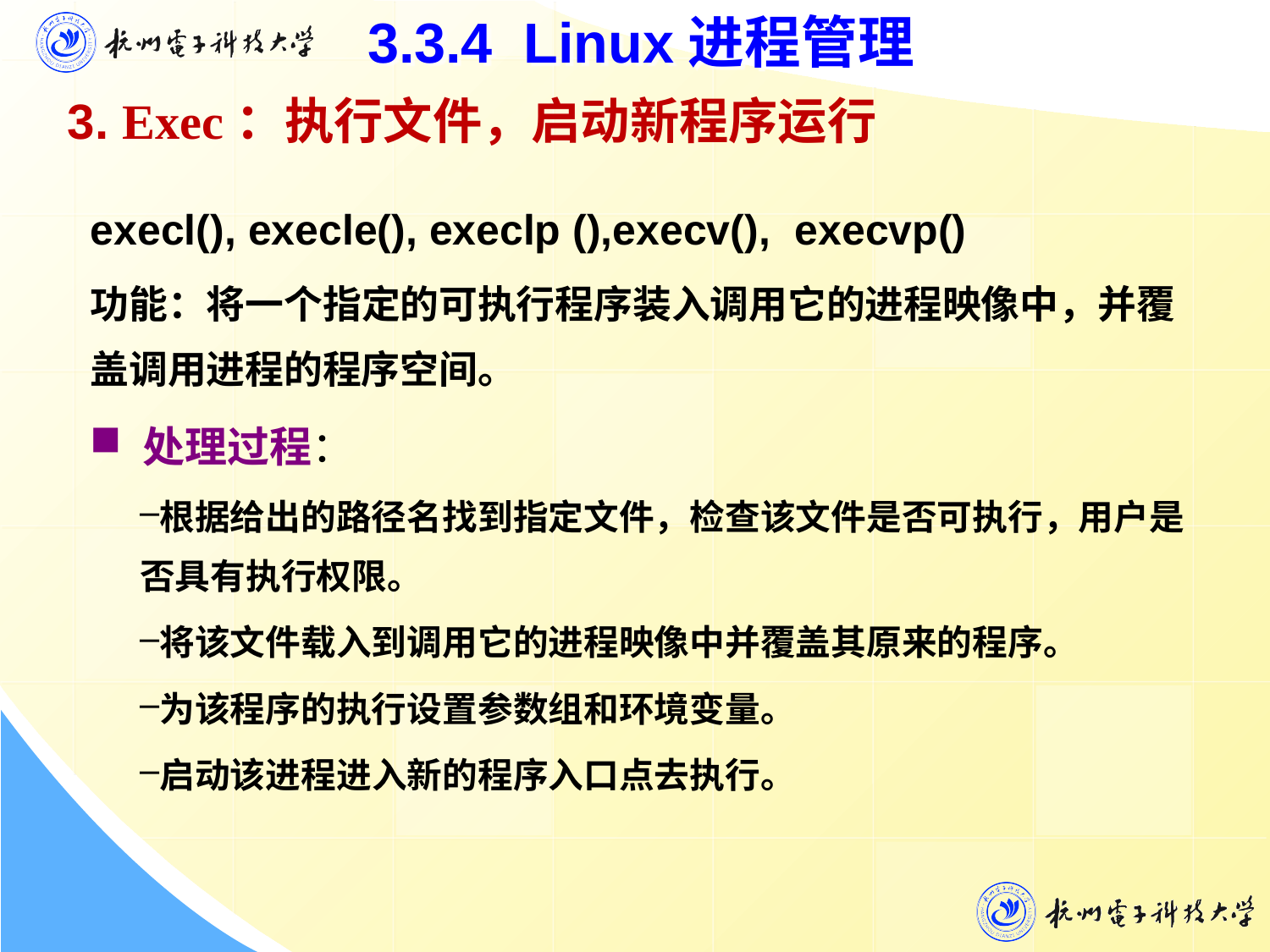

# 3.3.4  Linux进程管理
3. Exec：执行文件，启动新程序运行
execl(), execle(), execlp (),execv(),  execvp()
功能：将一个指定的可执行程序装入调用它的进程映像中，并覆盖调用进程的程序空间。
 处理过程：
根据给出的路径名找到指定文件，检查该文件是否可执行，用户是否具有执行权限。
将该文件载入到调用它的进程映像中并覆盖其原来的程序。
为该程序的执行设置参数组和环境变量。
启动该进程进入新的程序入口点去执行。